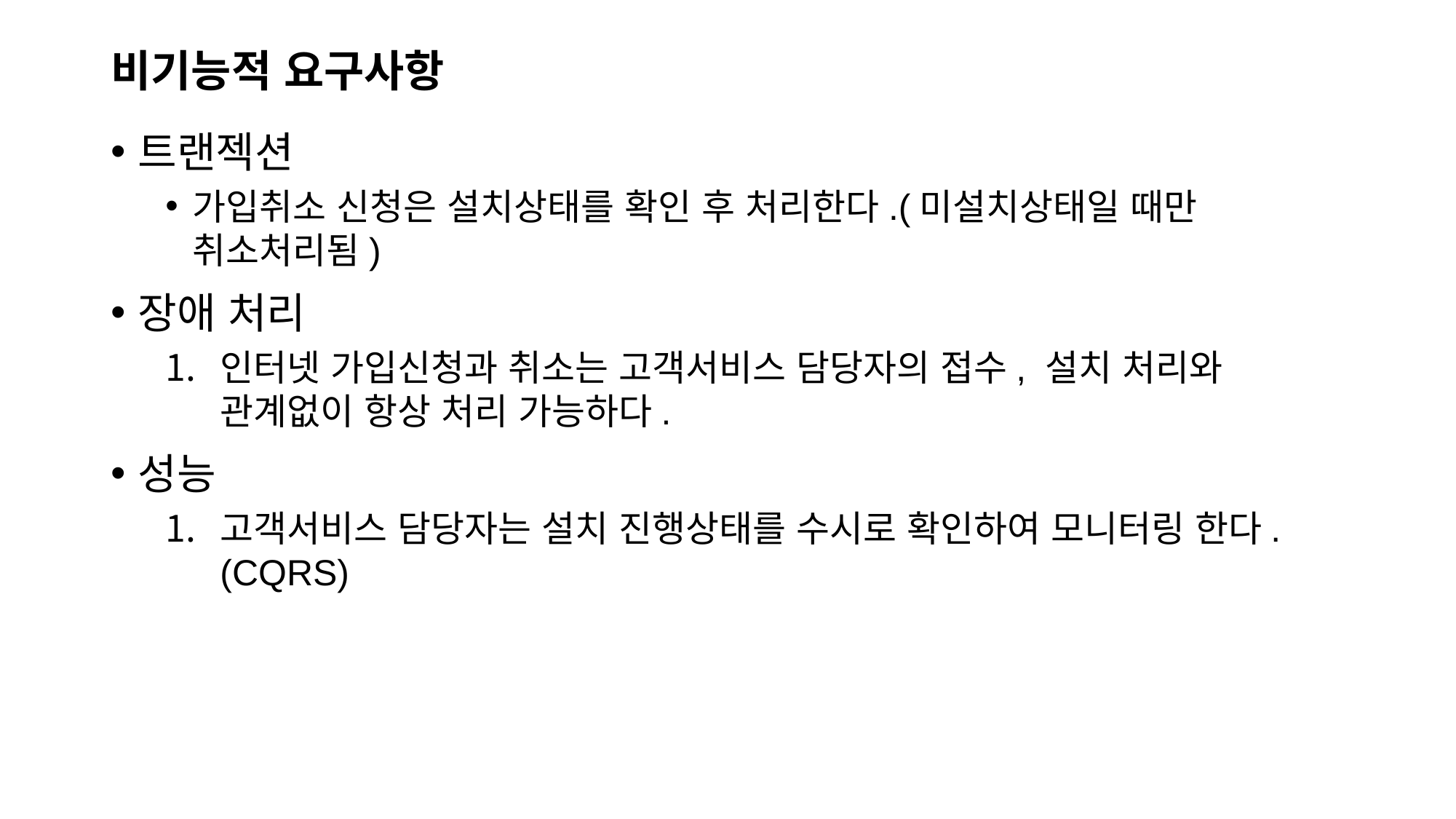

# 비기능적 요구사항
트랜젝션
가입취소 신청은 설치상태를 확인 후 처리한다.(미설치상태일 때만 취소처리됨)
장애 처리
인터넷 가입신청과 취소는 고객서비스 담당자의 접수, 설치 처리와 관계없이 항상 처리 가능하다.
성능
고객서비스 담당자는 설치 진행상태를 수시로 확인하여 모니터링 한다.(CQRS)